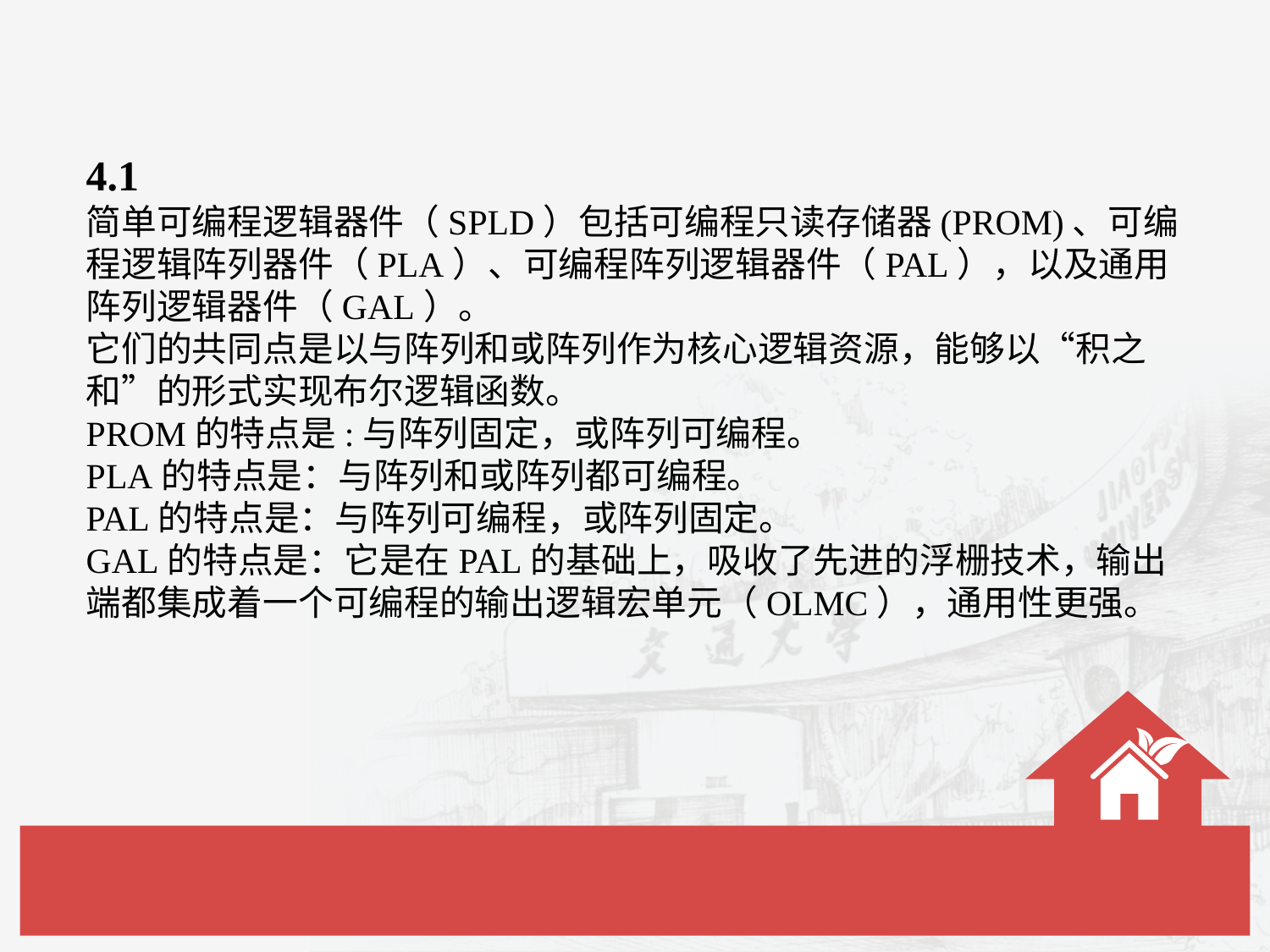

4.1
简单可编程逻辑器件（SPLD）包括可编程只读存储器(PROM)、可编程逻辑阵列器件（PLA）、可编程阵列逻辑器件（PAL），以及通用阵列逻辑器件（GAL）。
它们的共同点是以与阵列和或阵列作为核心逻辑资源，能够以“积之和”的形式实现布尔逻辑函数。
PROM的特点是:与阵列固定，或阵列可编程。
PLA的特点是：与阵列和或阵列都可编程。
PAL的特点是：与阵列可编程，或阵列固定。
GAL的特点是：它是在PAL的基础上，吸收了先进的浮栅技术，输出端都集成着一个可编程的输出逻辑宏单元（OLMC），通用性更强。